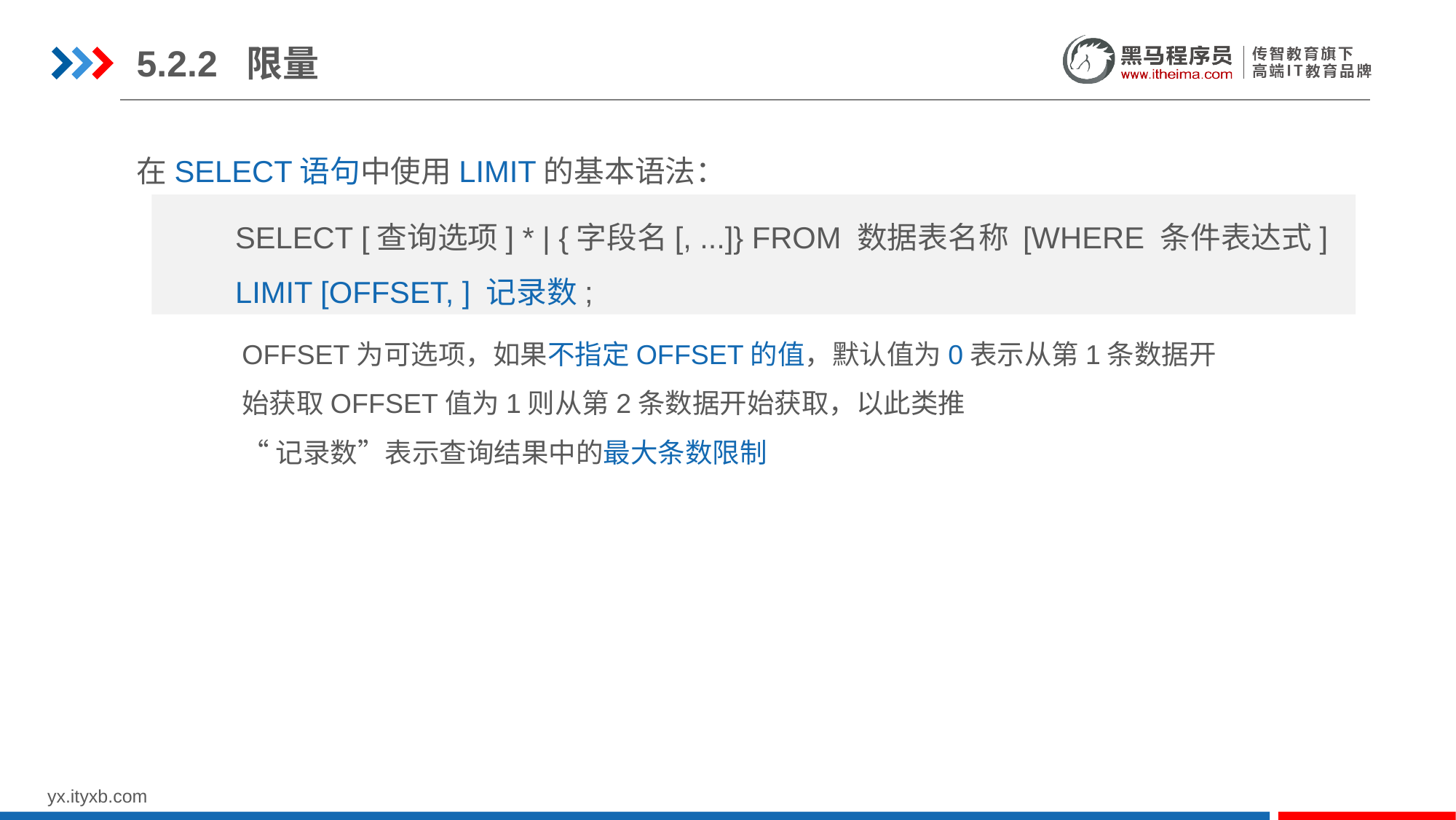

5.2.2  限量
在SELECT语句中使用LIMIT的基本语法：
SELECT [查询选项] * | {字段名[, ...]} FROM 数据表名称 [WHERE 条件表达式]
LIMIT [OFFSET, ] 记录数;
OFFSET为可选项，如果不指定OFFSET的值，默认值为0表示从第1条数据开始获取OFFSET值为1则从第2条数据开始获取，以此类推
“记录数”表示查询结果中的最大条数限制